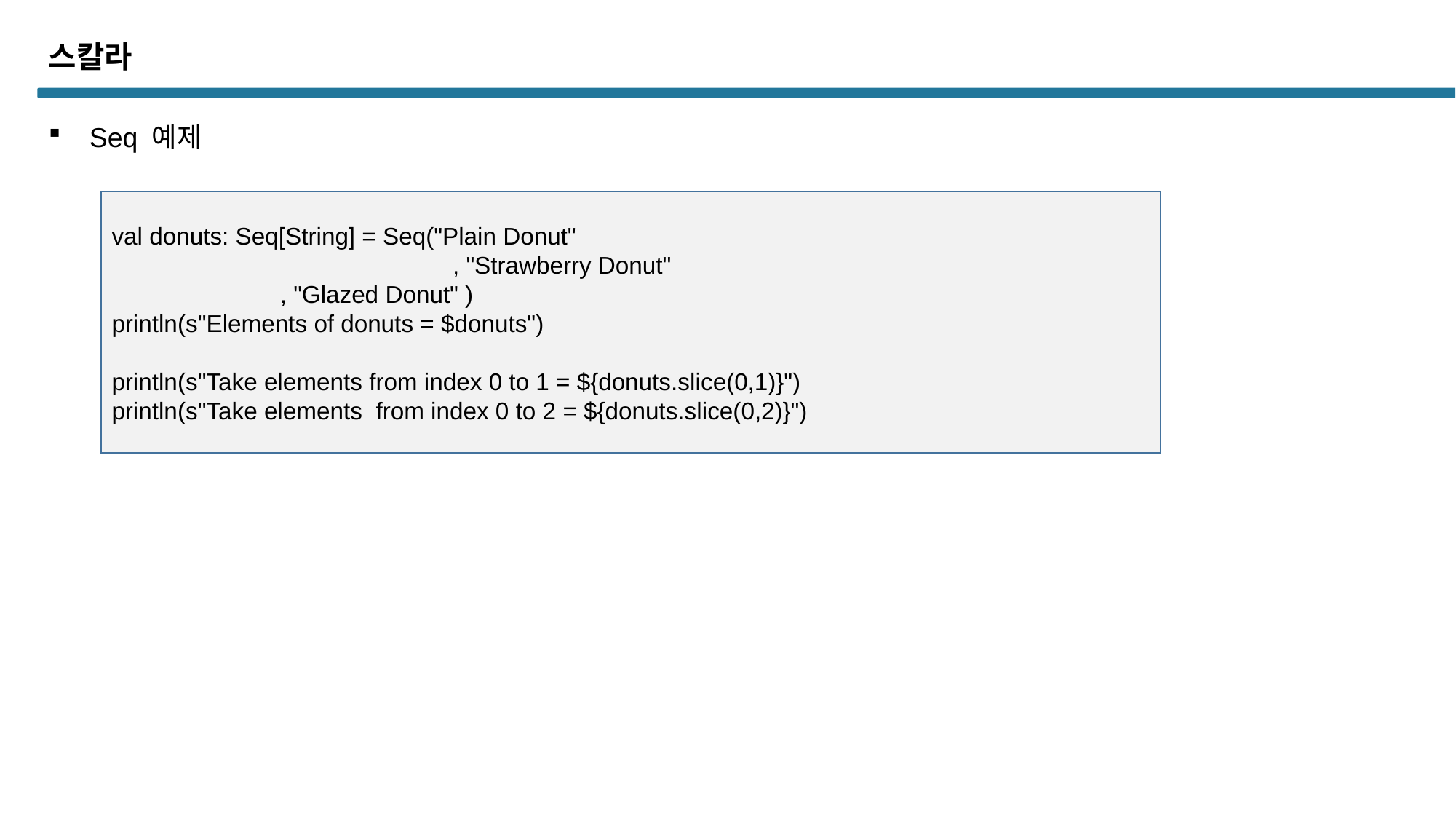

스칼라
Seq 예제

val donuts: Seq[String] = Seq("Plain Donut"
			  , "Strawberry Donut"
                         , "Glazed Donut" )
println(s"Elements of donuts = $donuts")

println(s"Take elements from index 0 to 1 = ${donuts.slice(0,1)}")
println(s"Take elements  from index 0 to 2 = ${donuts.slice(0,2)}")